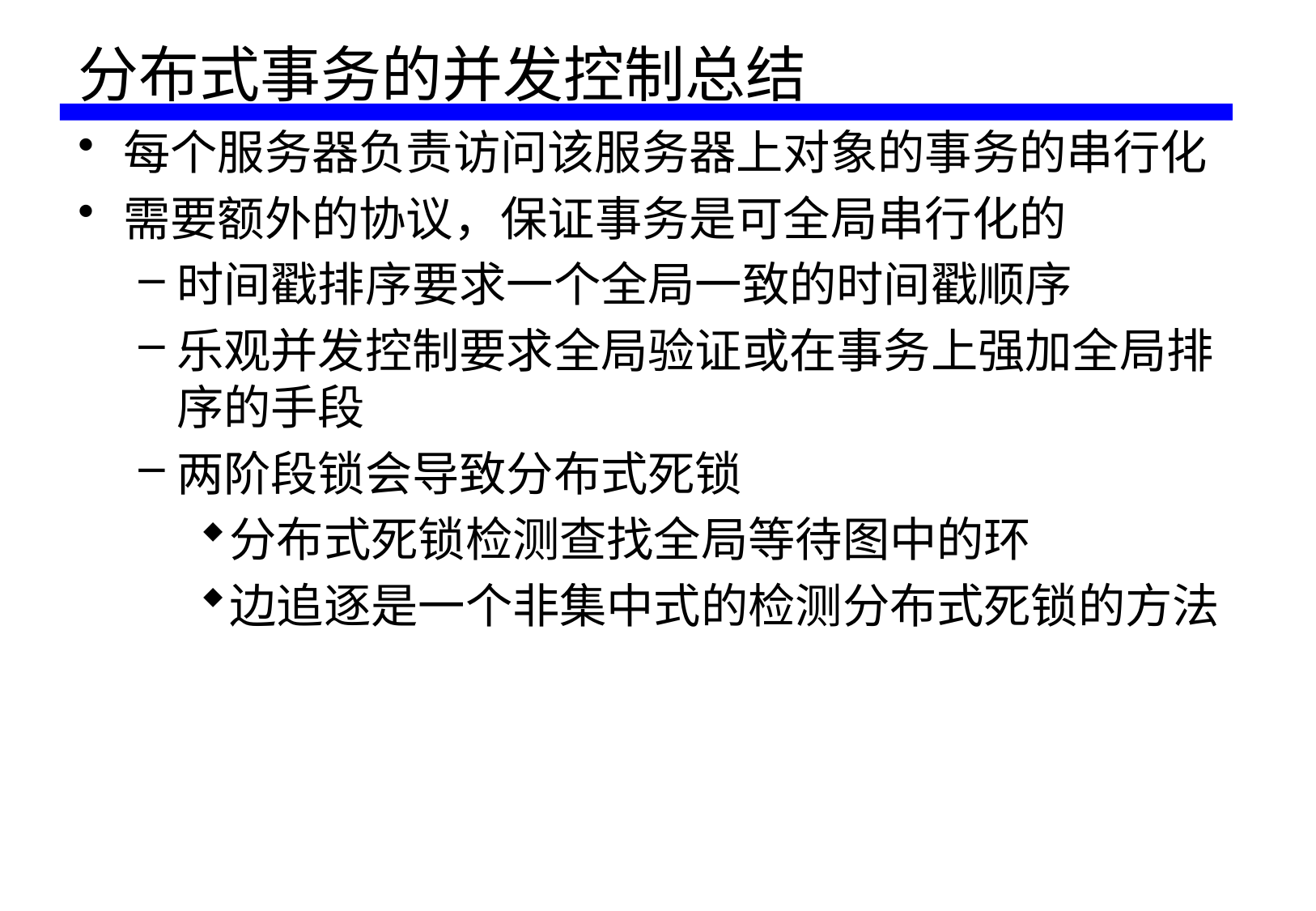

# 分布式事务的并发控制总结
每个服务器负责访问该服务器上对象的事务的串行化
需要额外的协议，保证事务是可全局串行化的
时间戳排序要求一个全局一致的时间戳顺序
乐观并发控制要求全局验证或在事务上强加全局排序的手段
两阶段锁会导致分布式死锁
分布式死锁检测查找全局等待图中的环
边追逐是一个非集中式的检测分布式死锁的方法